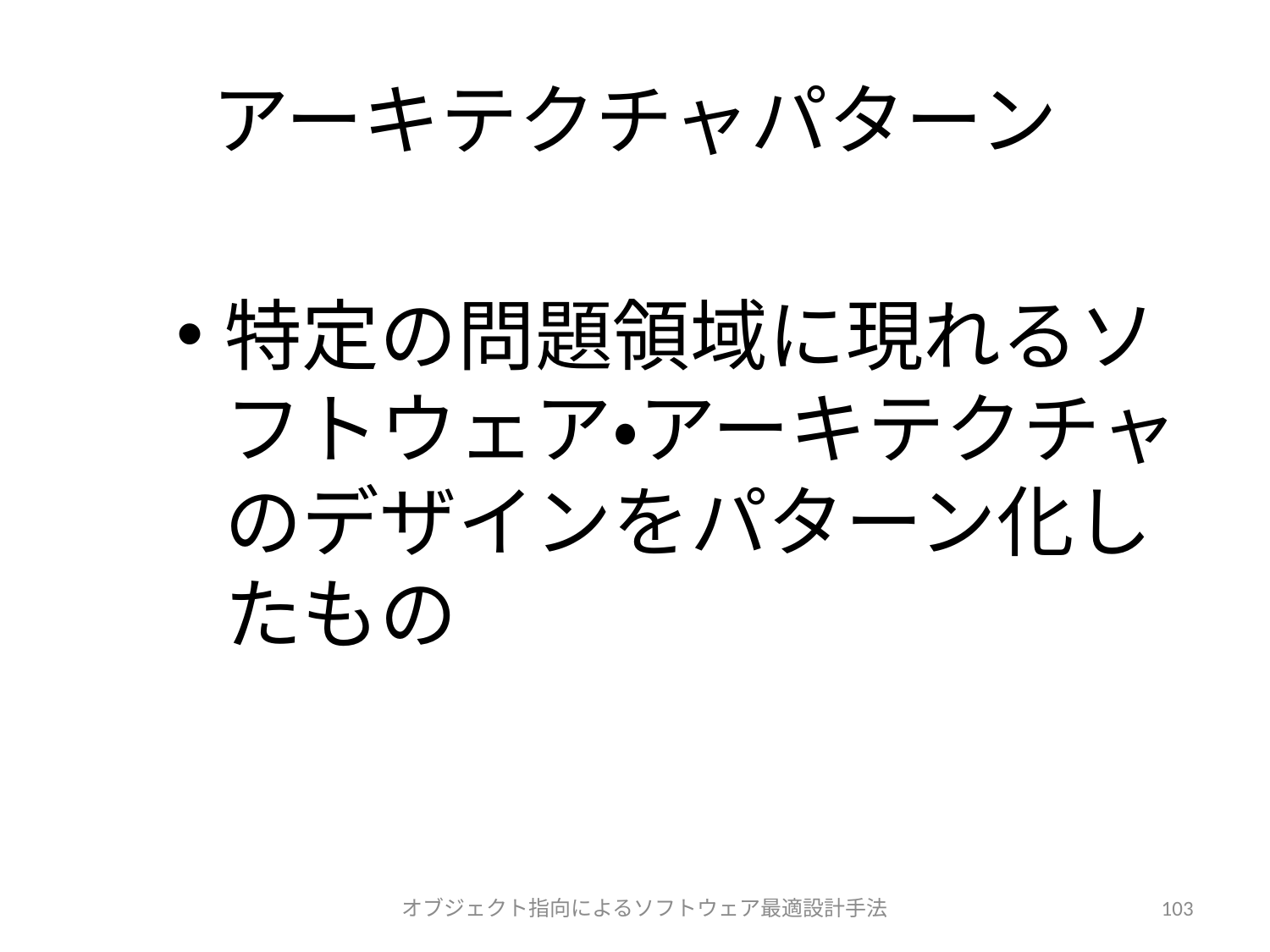

# アーキテクチャパターン
特定の問題領域に現れるソフトウェア・アーキテクチャのデザインをパターン化したもの
オブジェクト指向によるソフトウェア最適設計手法
103